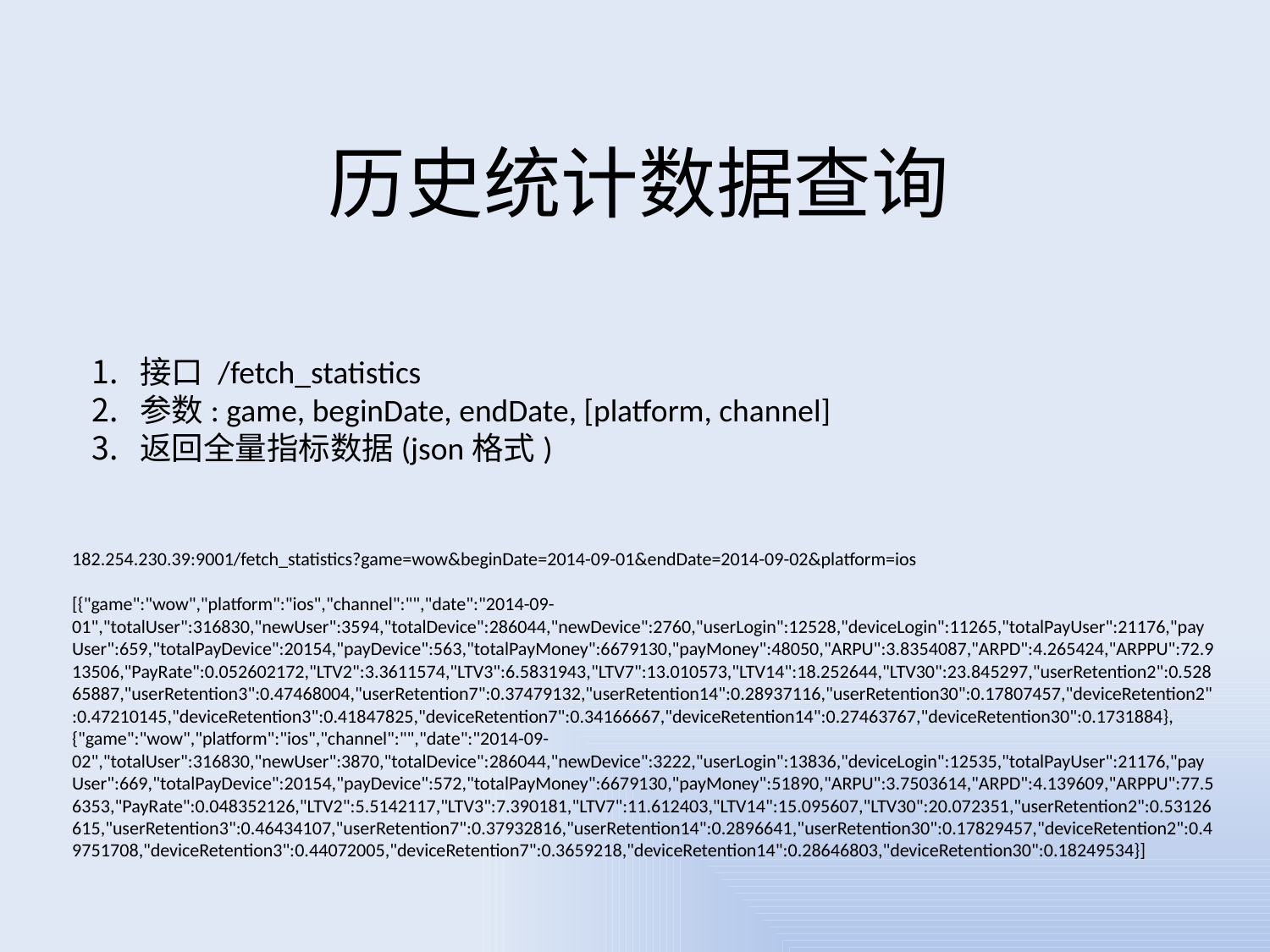

# 历史统计数据查询
接口 /fetch_statistics
参数: game, beginDate, endDate, [platform, channel]
返回全量指标数据(json格式)
182.254.230.39:9001/fetch_statistics?game=wow&beginDate=2014-09-01&endDate=2014-09-02&platform=ios

[{"game":"wow","platform":"ios","channel":"","date":"2014-09-01","totalUser":316830,"newUser":3594,"totalDevice":286044,"newDevice":2760,"userLogin":12528,"deviceLogin":11265,"totalPayUser":21176,"payUser":659,"totalPayDevice":20154,"payDevice":563,"totalPayMoney":6679130,"payMoney":48050,"ARPU":3.8354087,"ARPD":4.265424,"ARPPU":72.913506,"PayRate":0.052602172,"LTV2":3.3611574,"LTV3":6.5831943,"LTV7":13.010573,"LTV14":18.252644,"LTV30":23.845297,"userRetention2":0.52865887,"userRetention3":0.47468004,"userRetention7":0.37479132,"userRetention14":0.28937116,"userRetention30":0.17807457,"deviceRetention2":0.47210145,"deviceRetention3":0.41847825,"deviceRetention7":0.34166667,"deviceRetention14":0.27463767,"deviceRetention30":0.1731884},
{"game":"wow","platform":"ios","channel":"","date":"2014-09-02","totalUser":316830,"newUser":3870,"totalDevice":286044,"newDevice":3222,"userLogin":13836,"deviceLogin":12535,"totalPayUser":21176,"payUser":669,"totalPayDevice":20154,"payDevice":572,"totalPayMoney":6679130,"payMoney":51890,"ARPU":3.7503614,"ARPD":4.139609,"ARPPU":77.56353,"PayRate":0.048352126,"LTV2":5.5142117,"LTV3":7.390181,"LTV7":11.612403,"LTV14":15.095607,"LTV30":20.072351,"userRetention2":0.53126615,"userRetention3":0.46434107,"userRetention7":0.37932816,"userRetention14":0.2896641,"userRetention30":0.17829457,"deviceRetention2":0.49751708,"deviceRetention3":0.44072005,"deviceRetention7":0.3659218,"deviceRetention14":0.28646803,"deviceRetention30":0.18249534}]